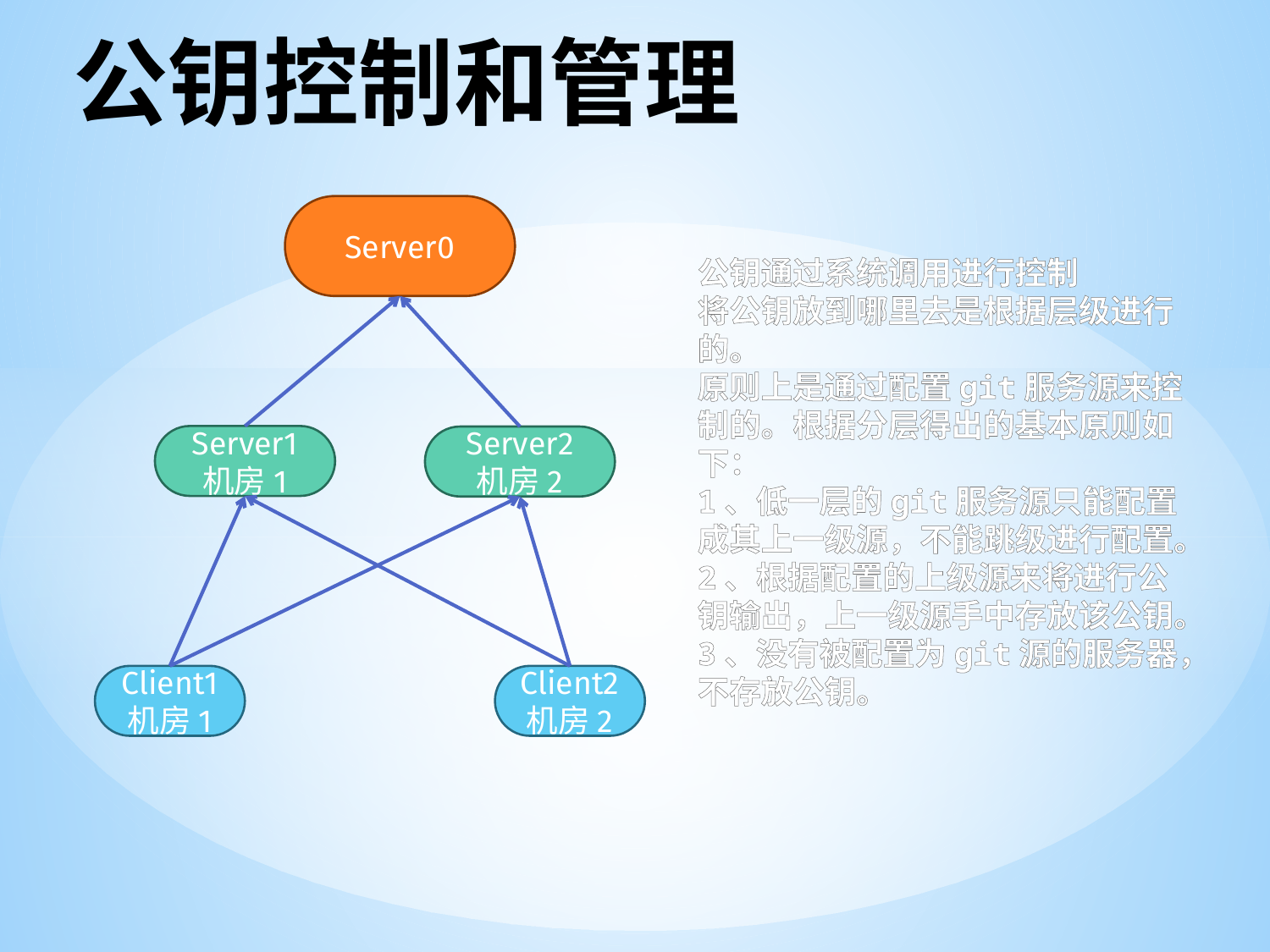

# 公钥控制和管理
Server0
公钥通过系统调用进行控制
将公钥放到哪里去是根据层级进行的。
原则上是通过配置git服务源来控制的。根据分层得出的基本原则如下：
1、低一层的git服务源只能配置成其上一级源，不能跳级进行配置。
2、根据配置的上级源来将进行公钥输出，上一级源手中存放该公钥。
3、没有被配置为git源的服务器，不存放公钥。
Server1
机房1
Server2
机房2
Client1
机房1
Client2
机房2